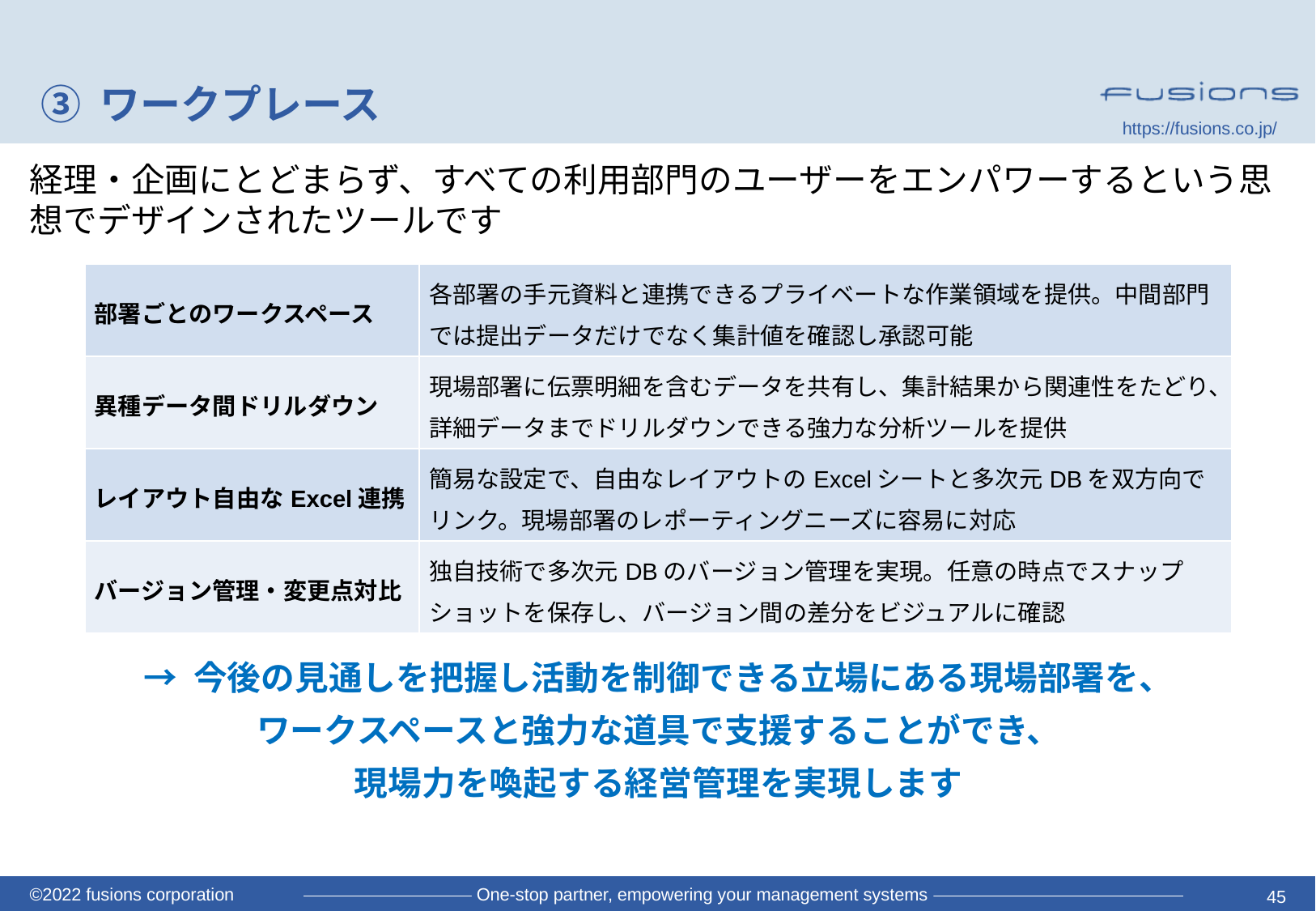

# ③ ワークプレース
経理・企画にとどまらず、すべての利用部門のユーザーをエンパワーするという思想でデザインされたツールです
| 部署ごとのワークスペース | 各部署の手元資料と連携できるプライベートな作業領域を提供。中間部門では提出データだけでなく集計値を確認し承認可能 |
| --- | --- |
| 異種データ間ドリルダウン | 現場部署に伝票明細を含むデータを共有し、集計結果から関連性をたどり、詳細データまでドリルダウンできる強力な分析ツールを提供 |
| レイアウト自由なExcel連携 | 簡易な設定で、自由なレイアウトのExcelシートと多次元DBを双方向でリンク。現場部署のレポーティングニーズに容易に対応 |
| バージョン管理・変更点対比 | 独自技術で多次元DBのバージョン管理を実現。任意の時点でスナップショットを保存し、バージョン間の差分をビジュアルに確認 |
→ 今後の見通しを把握し活動を制御できる立場にある現場部署を、
ワークスペースと強力な道具で支援することができ、
現場力を喚起する経営管理を実現します